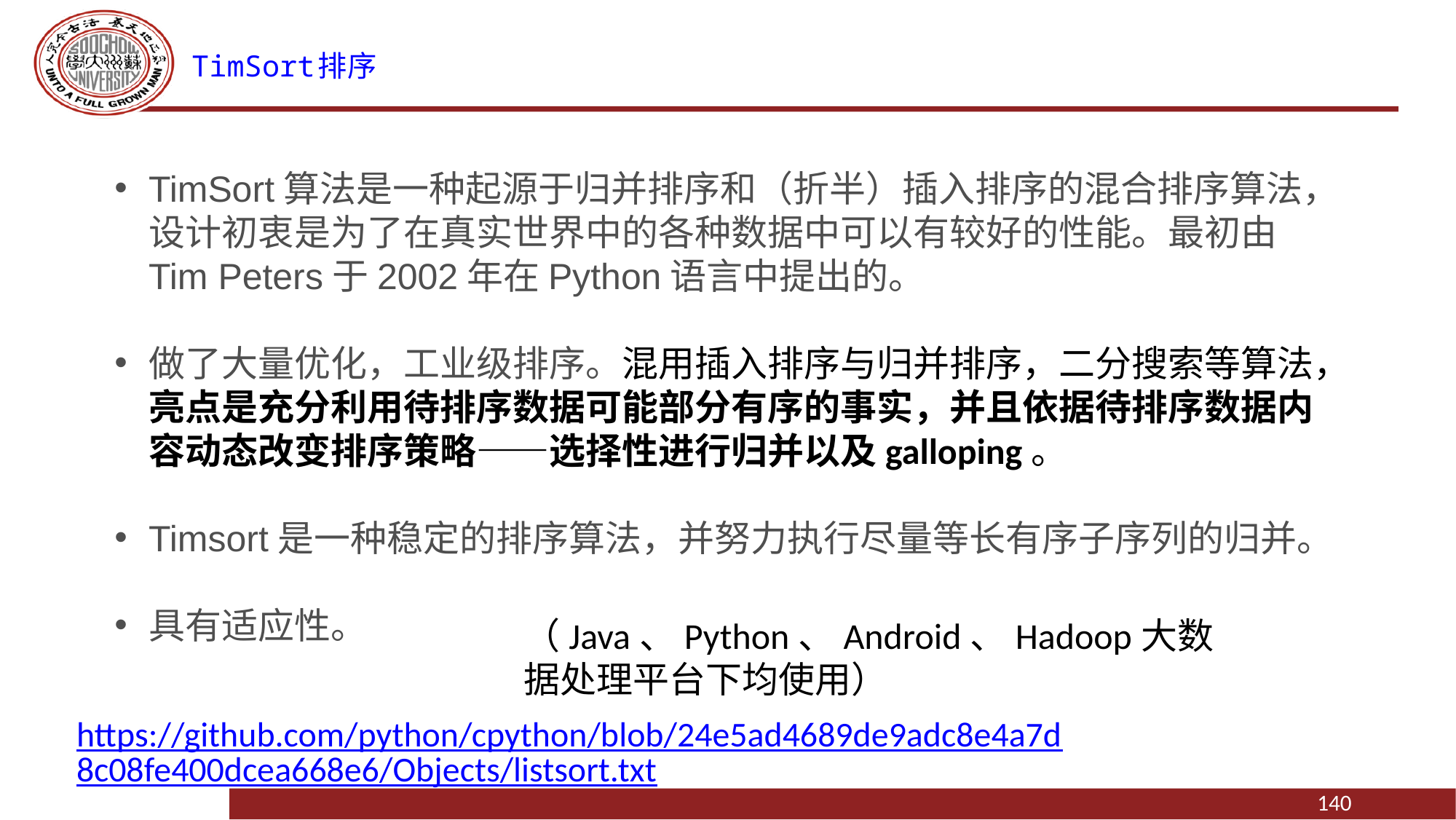

# TimSort排序
TimSort算法是一种起源于归并排序和（折半）插入排序的混合排序算法，设计初衷是为了在真实世界中的各种数据中可以有较好的性能。最初由Tim Peters于2002年在Python语言中提出的。

做了大量优化，工业级排序。混用插入排序与归并排序，二分搜索等算法，亮点是充分利用待排序数据可能部分有序的事实，并且依据待排序数据内容动态改变排序策略——选择性进行归并以及galloping。

Timsort是一种稳定的排序算法，并努力执行尽量等长有序子序列的归并。

具有适应性。

（Java、Python、Android、Hadoop大数据处理平台下均使用）
https://github.com/python/cpython/blob/24e5ad4689de9adc8e4a7d8c08fe400dcea668e6/Objects/listsort.txt
140